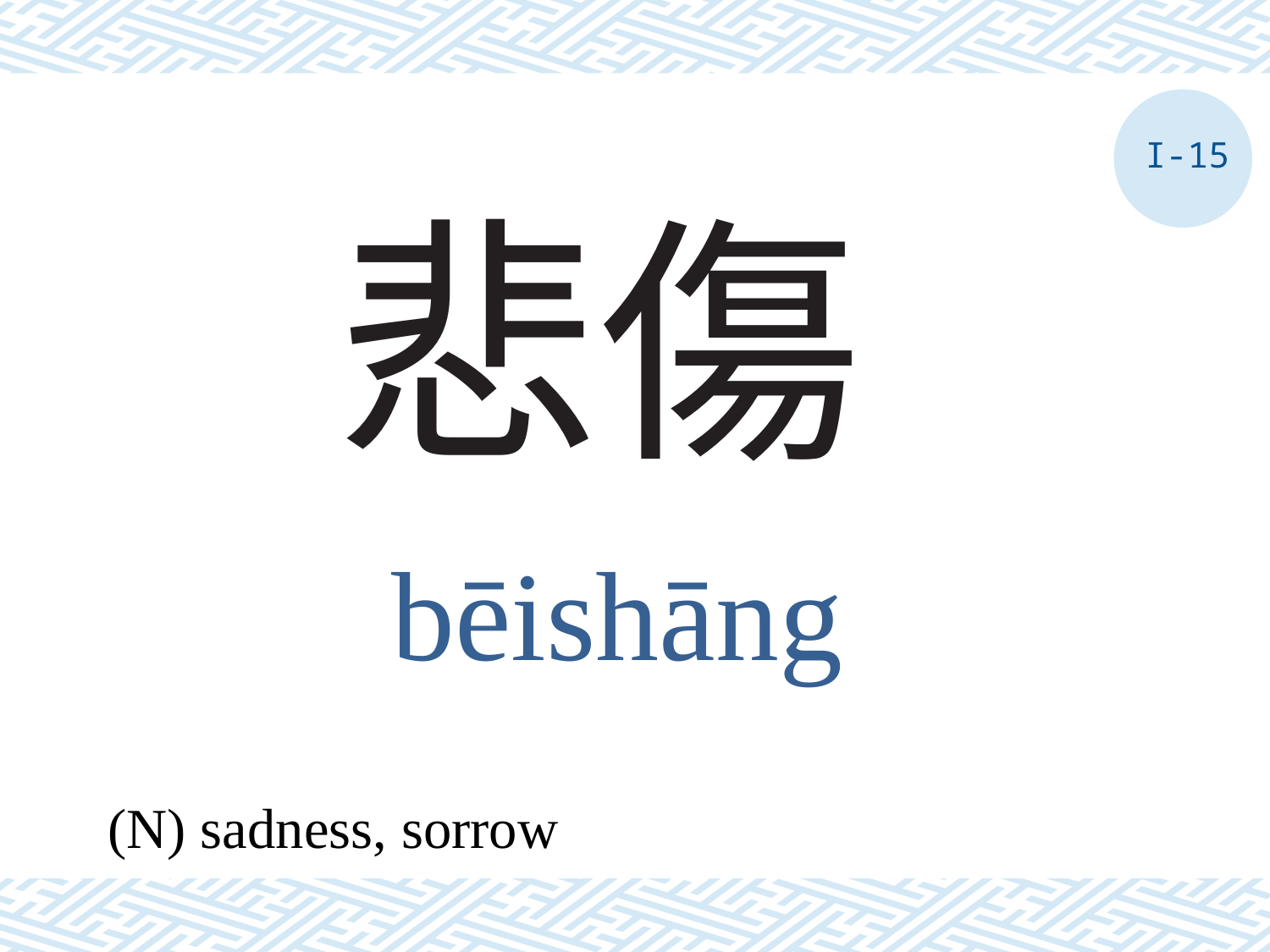

I-15

# 悲傷
bēishāng
(N) sadness, sorrow